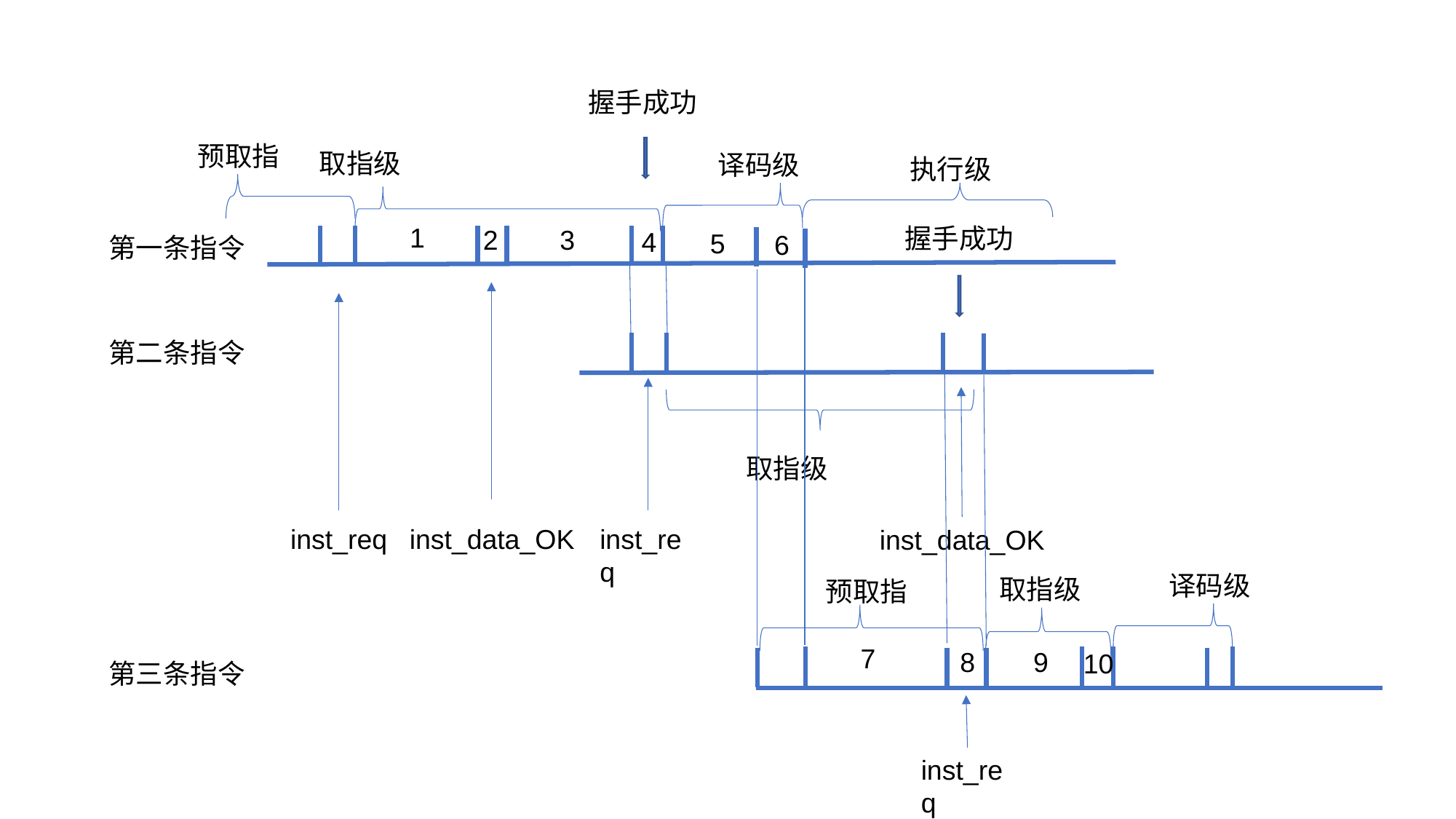

握手成功

预取指

取指级
译码级
执行级
1
握手成功
2
3
4
5
6
第一条指令

第二条指令
取指级

inst_req
inst_data_OK
inst_req
inst_data_OK
译码级

取指级
预取指

7
8
9
10
第三条指令
inst_req